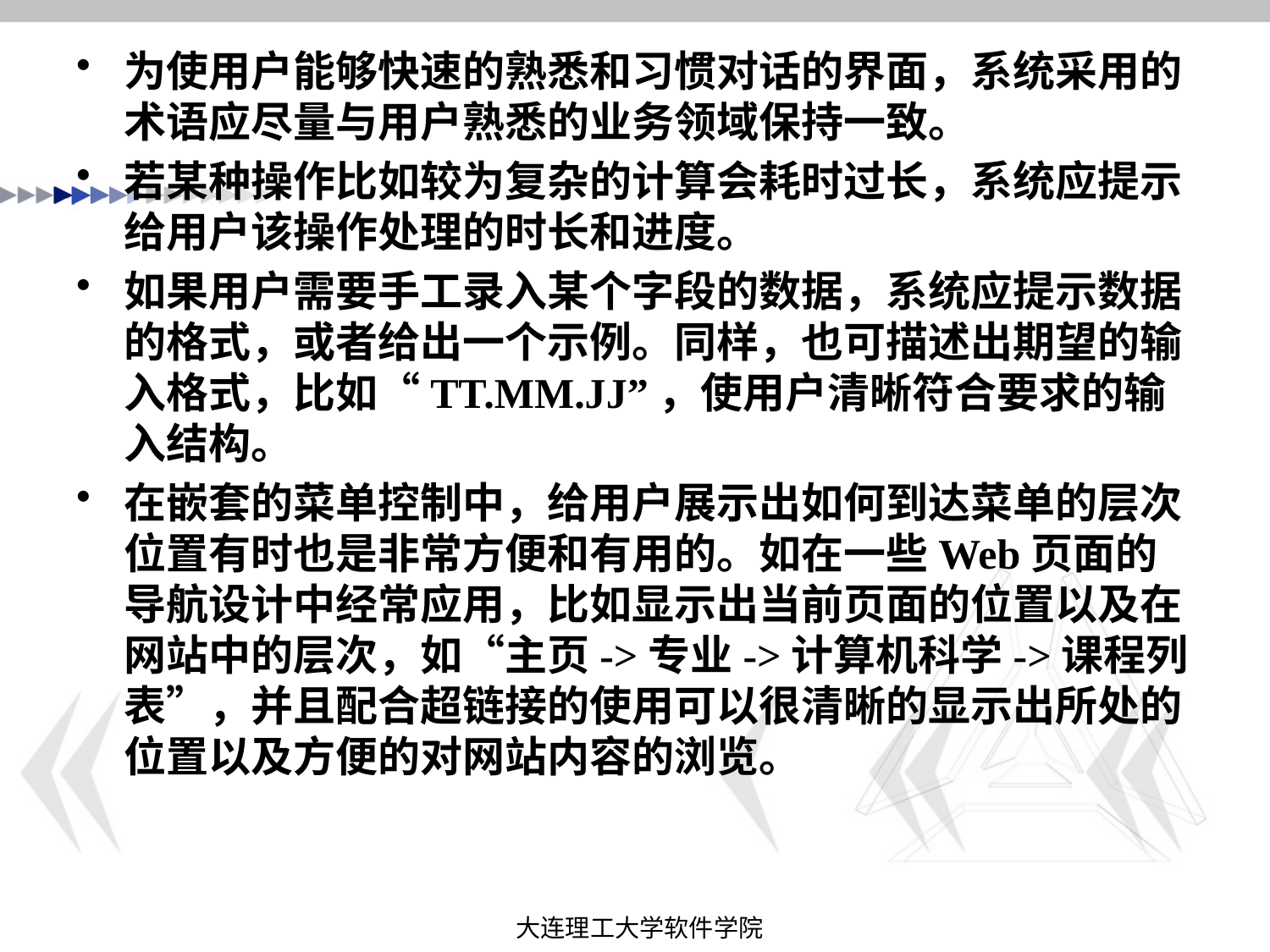

# 为使用户能够快速的熟悉和习惯对话的界面，系统采用的术语应尽量与用户熟悉的业务领域保持一致。
若某种操作比如较为复杂的计算会耗时过长，系统应提示给用户该操作处理的时长和进度。
如果用户需要手工录入某个字段的数据，系统应提示数据的格式，或者给出一个示例。同样，也可描述出期望的输入格式，比如“TT.MM.JJ”，使用户清晰符合要求的输入结构。
在嵌套的菜单控制中，给用户展示出如何到达菜单的层次位置有时也是非常方便和有用的。如在一些Web页面的导航设计中经常应用，比如显示出当前页面的位置以及在网站中的层次，如“主页->专业->计算机科学->课程列表”，并且配合超链接的使用可以很清晰的显示出所处的位置以及方便的对网站内容的浏览。

大连理工大学软件学院
11